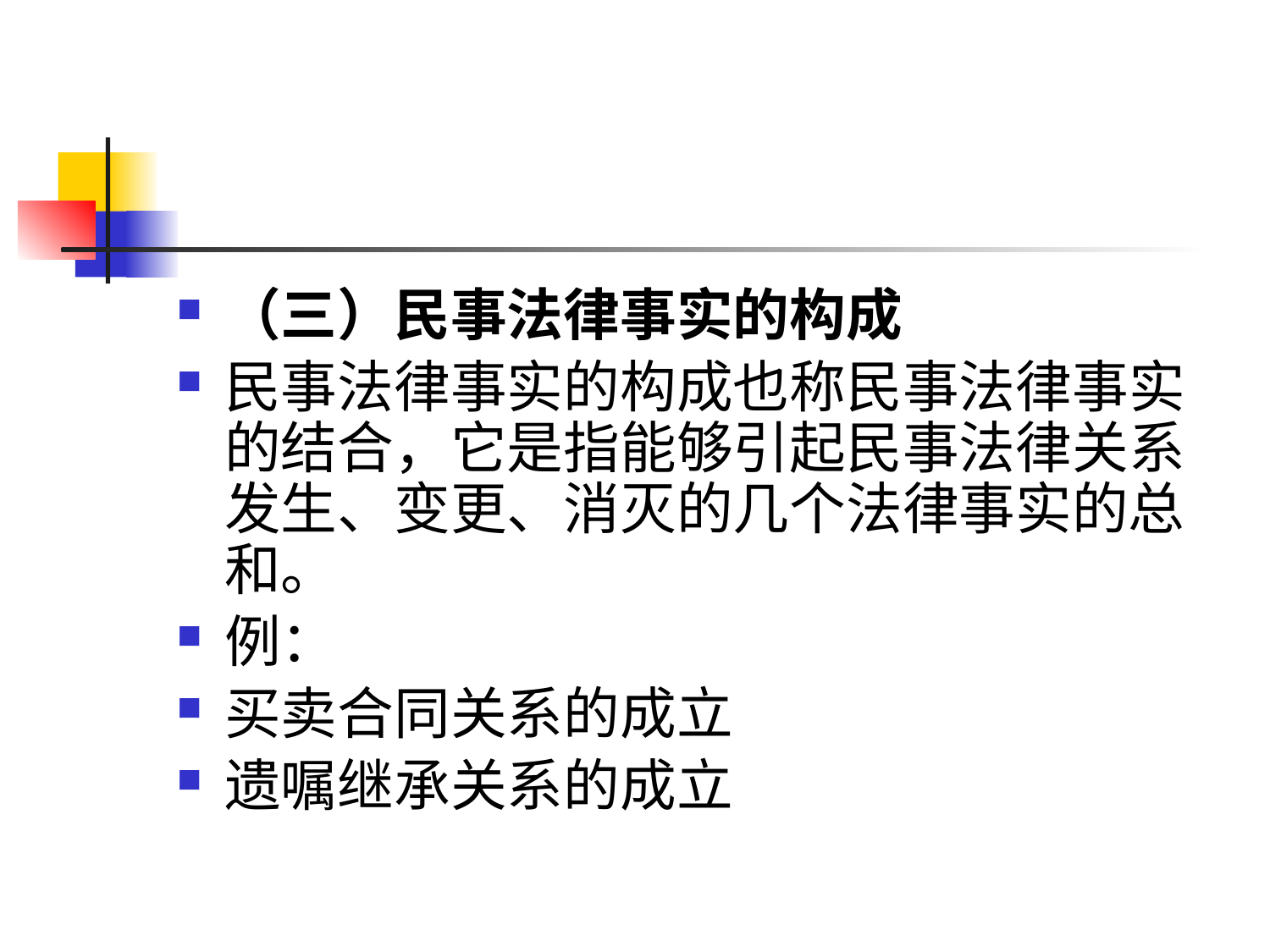

#
（三）民事法律事实的构成
民事法律事实的构成也称民事法律事实的结合，它是指能够引起民事法律关系发生、变更、消灭的几个法律事实的总和。
例：
买卖合同关系的成立
遗嘱继承关系的成立